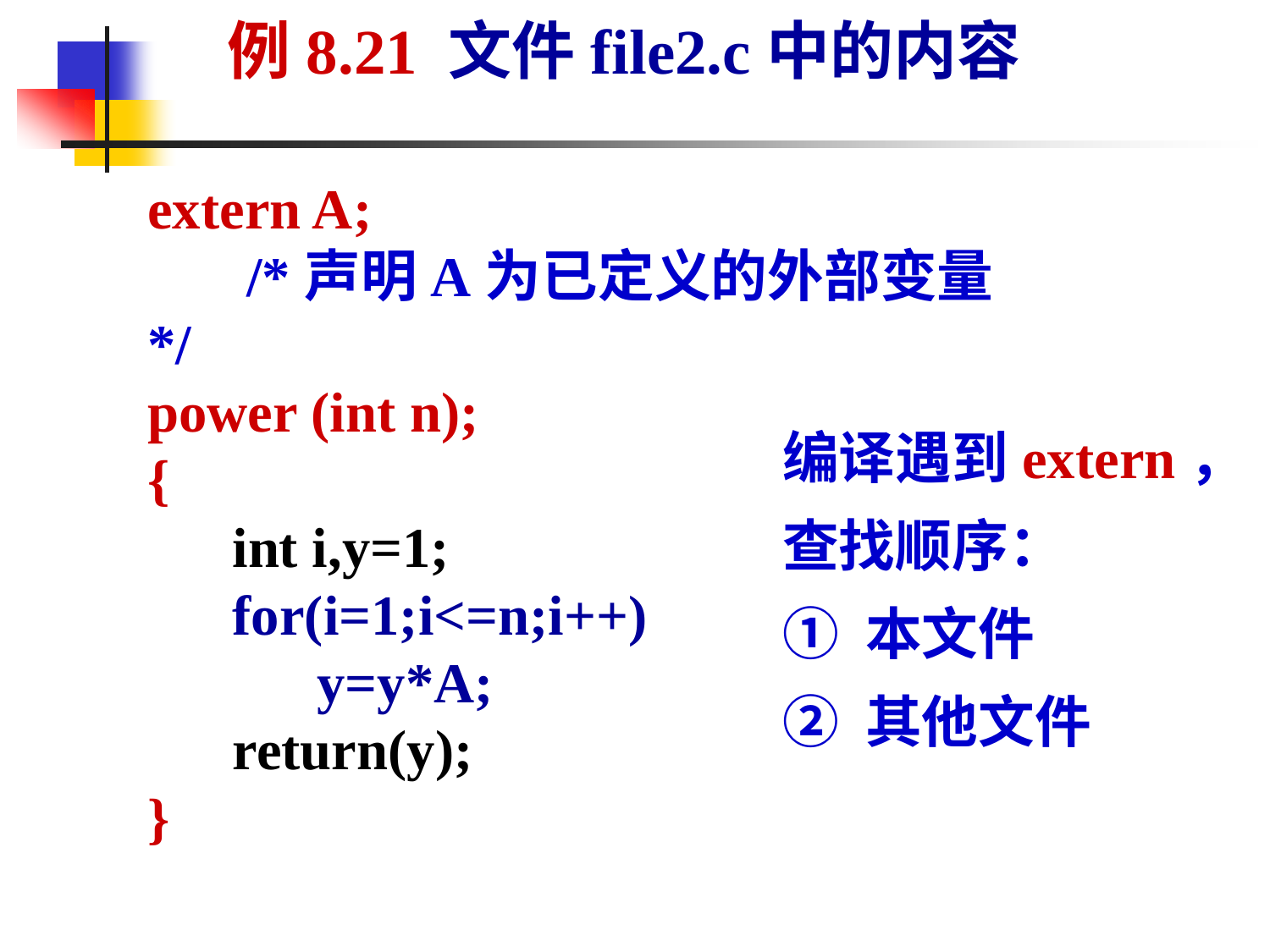

例8.21 文件file2.c中的内容
extern A;
       /*声明A为已定义的外部变量*/
power (int n);
{
      int i,y=1;
      for(i=1;i<=n;i++)
	   y=y*A;
      return(y);
}
编译遇到extern，查找顺序：
① 本文件
② 其他文件